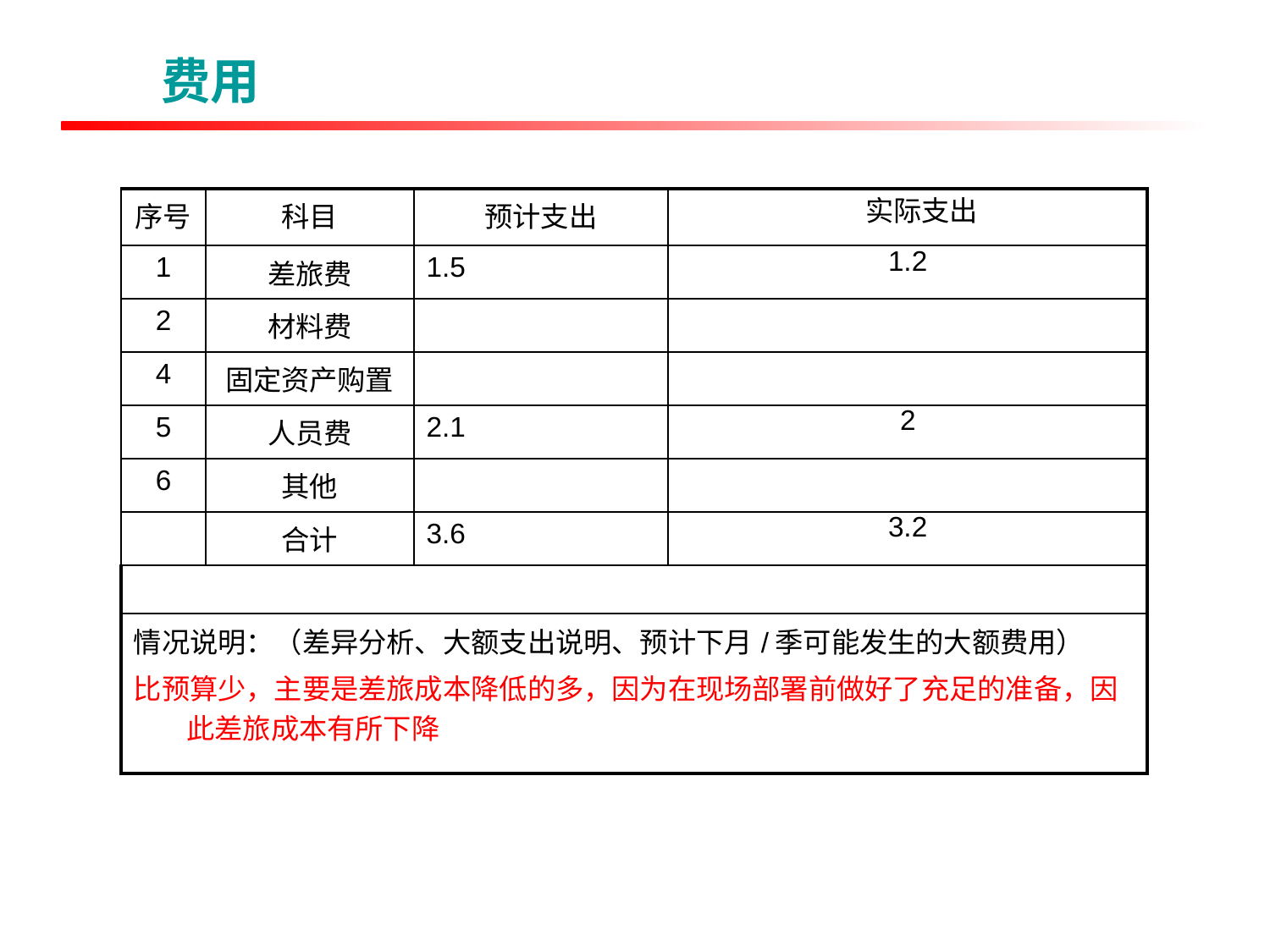

费用

| 序号 | 科目 | 预计支出 | 实际支出 |
| --- | --- | --- | --- |
| 1 | 差旅费 | 1.5 | 1.2 |
| 2 | 材料费 |  |  |
| 4 | 固定资产购置 |  |  |
| 5 | 人员费 | 2.1 | 2 |
| 6 | 其他 |  |  |
|  | 合计 | 3.6 | 3.2 |
|  |  |  |  |
| 情况说明：（差异分析、大额支出说明、预计下月/季可能发生的大额费用） 比预算少，主要是差旅成本降低的多，因为在现场部署前做好了充足的准备，因此差旅成本有所下降 |  |  |  |